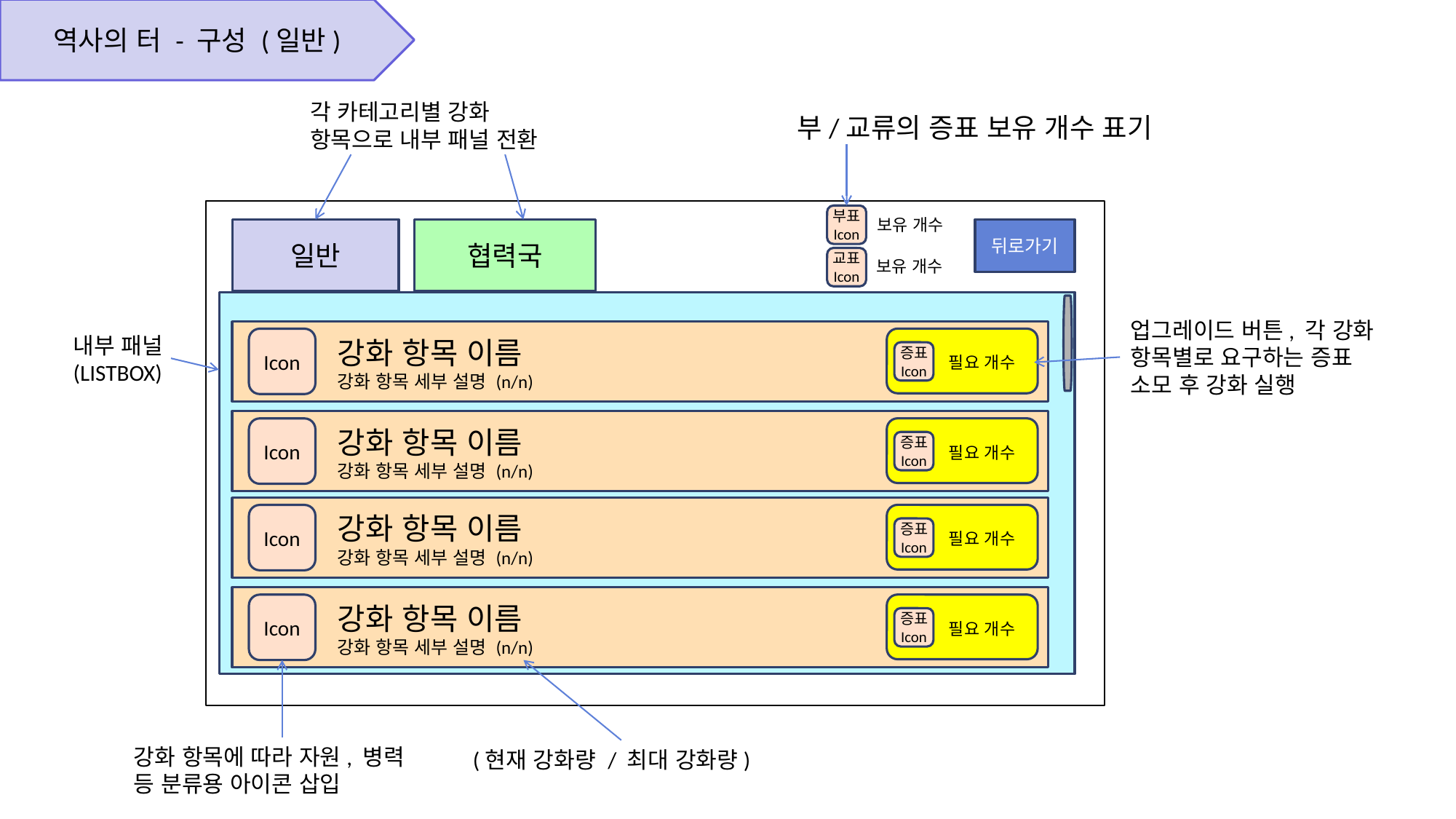

역사의 터 - 구성 (일반)
각 카테고리별 강화
항목으로 내부 패널 전환
부/교류의 증표 보유 개수 표기

부표
Icon
보유 개수
일반
협력국
뒤로가기
교표
Icon
보유 개수

업그레이드 버튼, 각 강화
항목별로 요구하는 증표
소모 후 강화 실행

내부 패널
(LISTBOX)
강화 항목 이름
강화 항목 세부 설명 (n/n)
Icon

증표
Icon
필요 개수

강화 항목 이름
강화 항목 세부 설명 (n/n)
Icon

증표
Icon
필요 개수

강화 항목 이름
강화 항목 세부 설명 (n/n)
Icon

증표
Icon
필요 개수

강화 항목 이름
강화 항목 세부 설명 (n/n)
Icon

증표
Icon
필요 개수
강화 항목에 따라 자원, 병력
등 분류용 아이콘 삽입
(현재 강화량 / 최대 강화량)